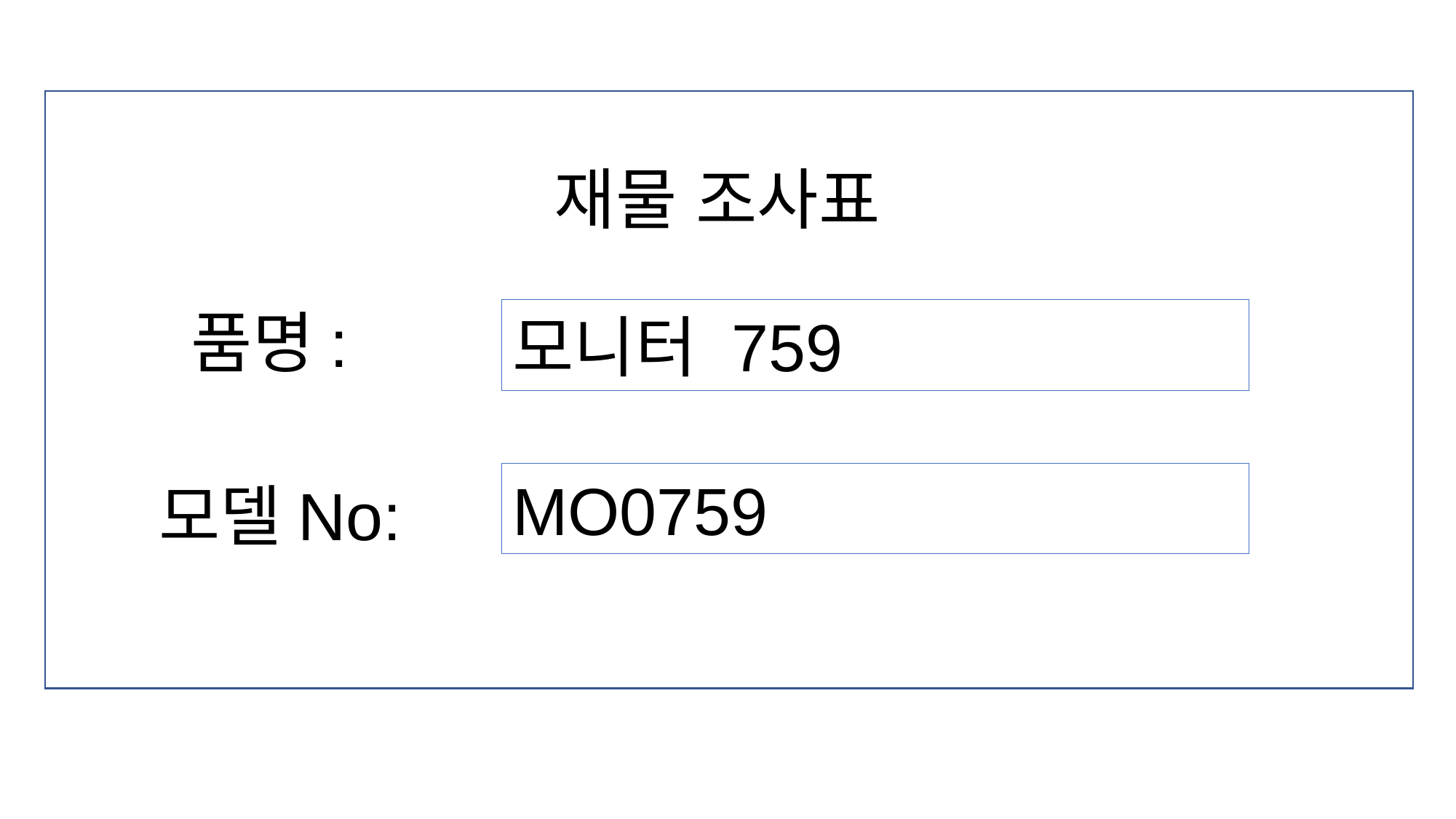

재물 조사표
품명:
모니터 759
MO0759
모델No: